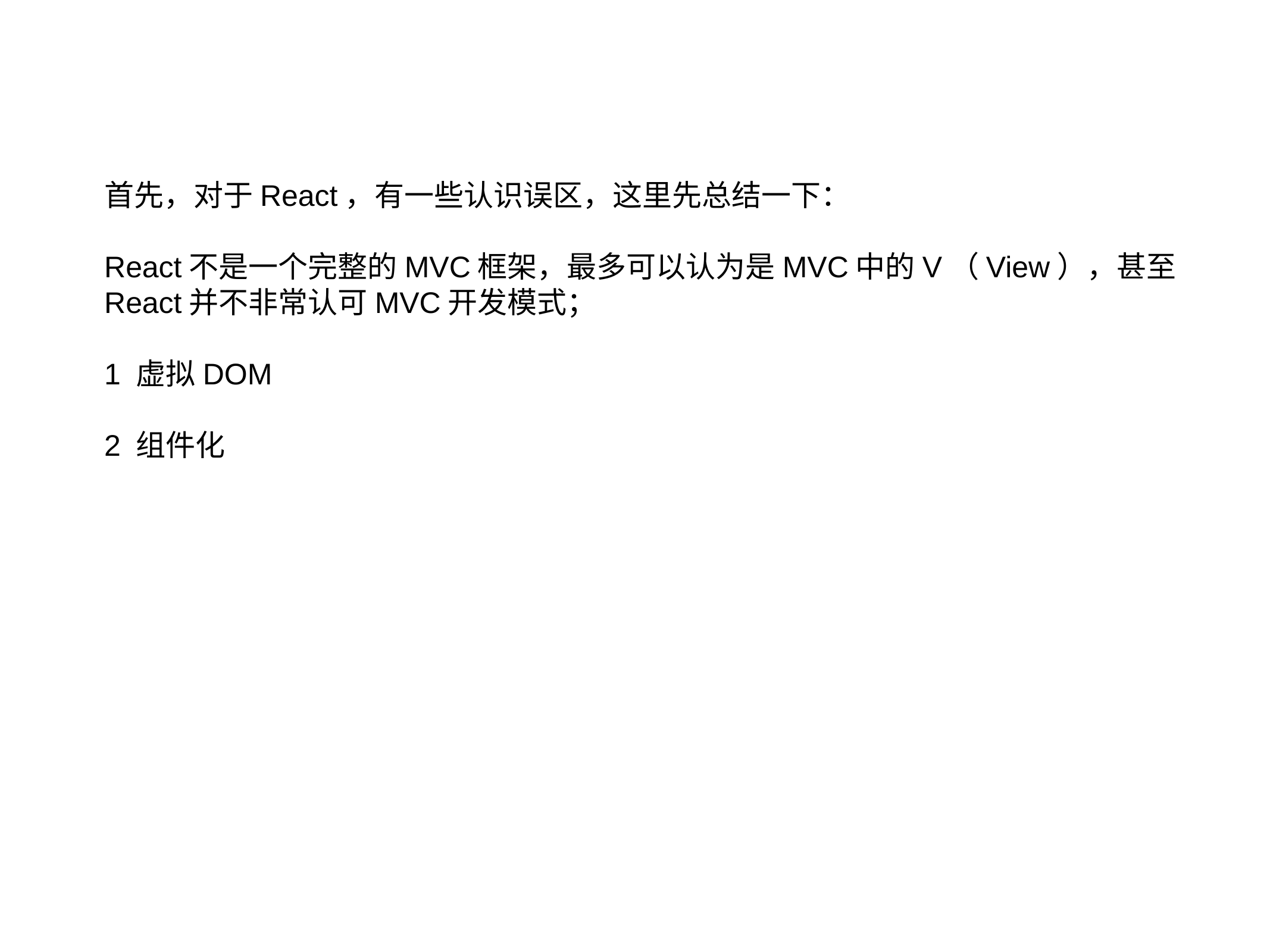

首先，对于React，有一些认识误区，这里先总结一下：

React不是一个完整的MVC框架，最多可以认为是MVC中的V（View），甚至React并不非常认可MVC开发模式；

1 虚拟DOM

2 组件化